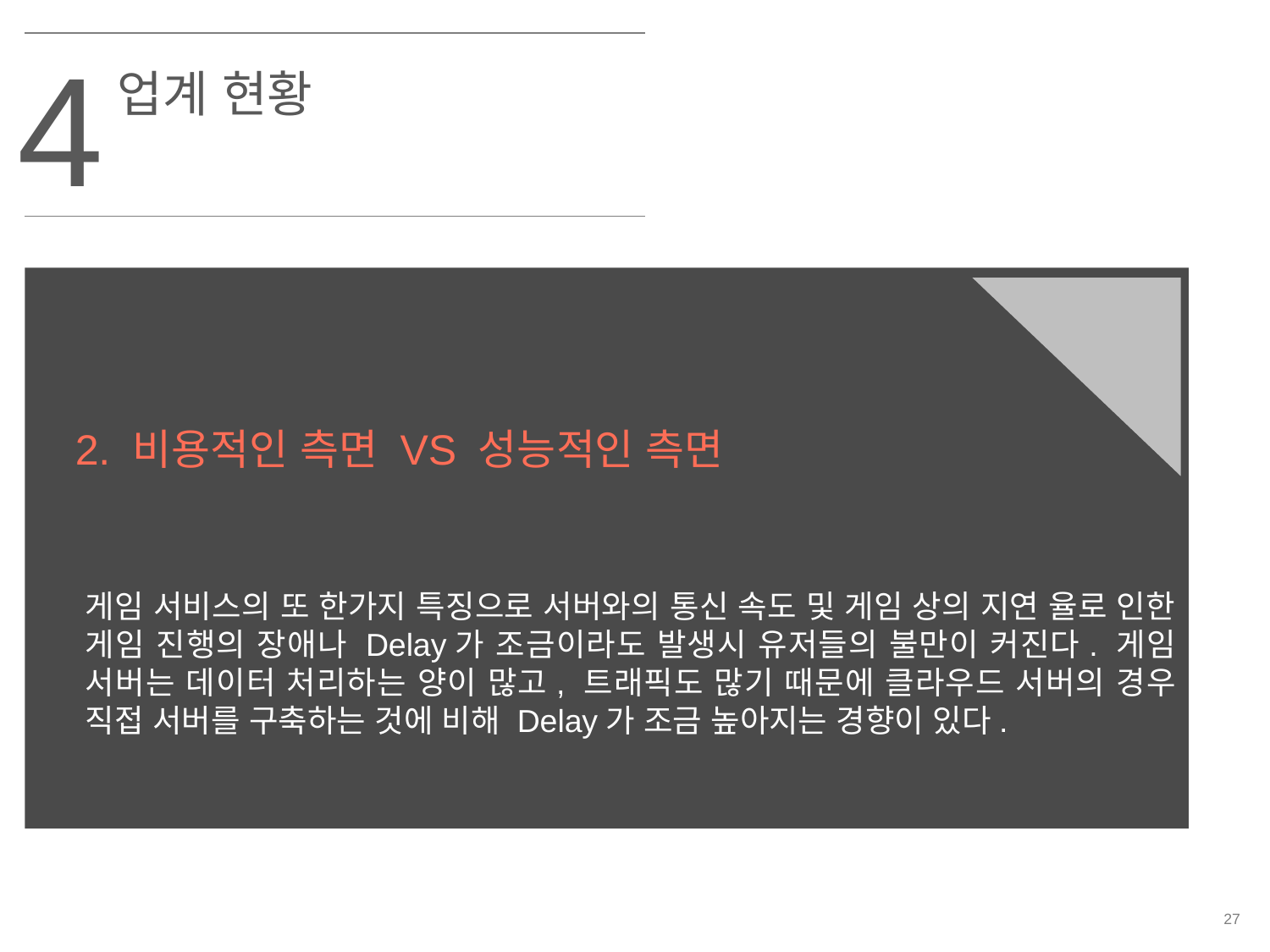

4
업계 현황
게임 서비스의 또 한가지 특징으로 서버와의 통신 속도 및 게임 상의 지연 율로 인한 게임 진행의 장애나 Delay가 조금이라도 발생시 유저들의 불만이 커진다. 게임 서버는 데이터 처리하는 양이 많고, 트래픽도 많기 때문에 클라우드 서버의 경우 직접 서버를 구축하는 것에 비해 Delay가 조금 높아지는 경향이 있다.

2. 비용적인 측면 VS 성능적인 측면